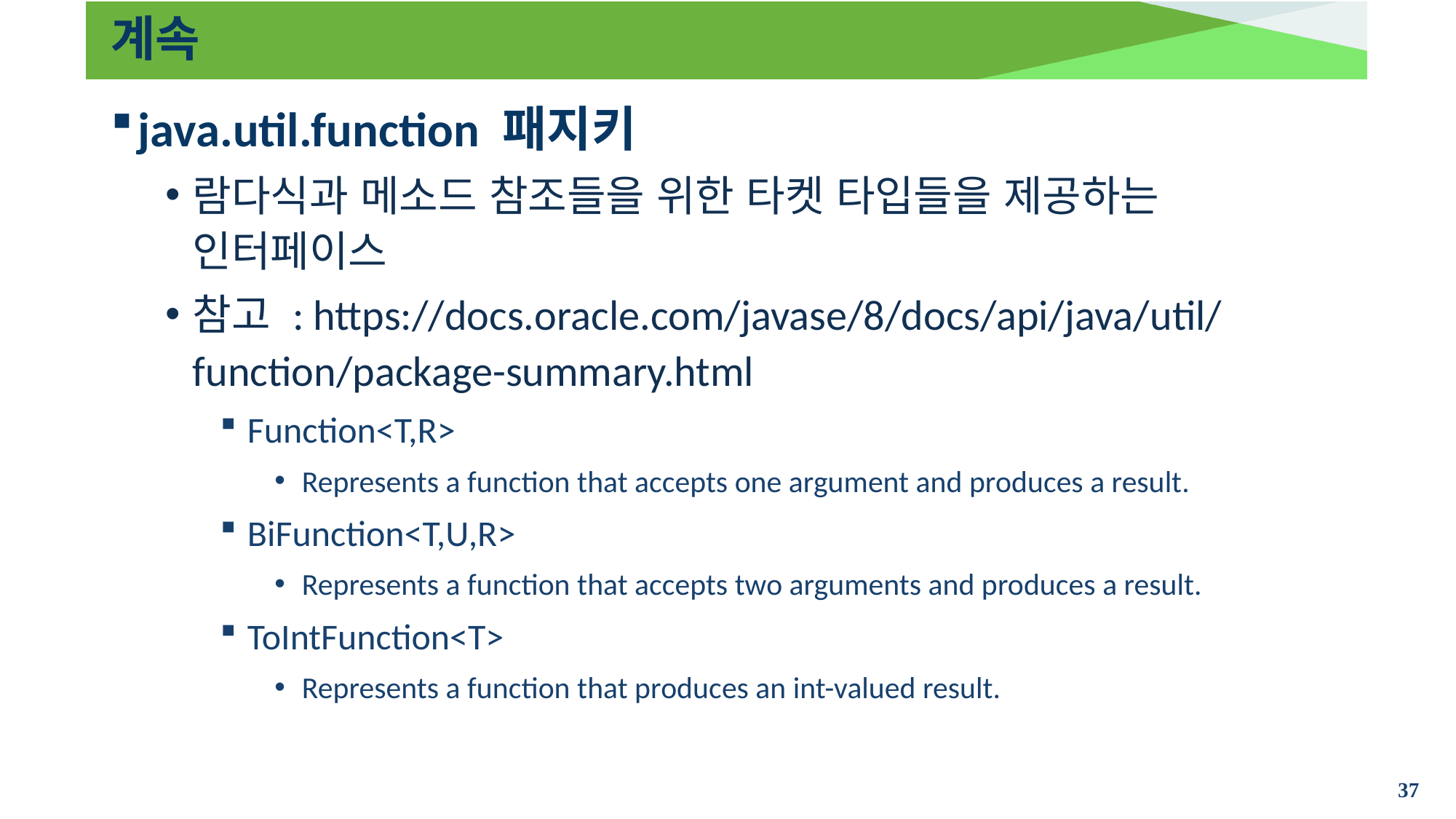

# 계속
java.util.function 패지키
람다식과 메소드 참조들을 위한 타켓 타입들을 제공하는 인터페이스
참고 : https://docs.oracle.com/javase/8/docs/api/java/util/function/package-summary.html
Function<T,R>
Represents a function that accepts one argument and produces a result.
BiFunction<T,U,R>
Represents a function that accepts two arguments and produces a result.
ToIntFunction<T>
Represents a function that produces an int-valued result.
37